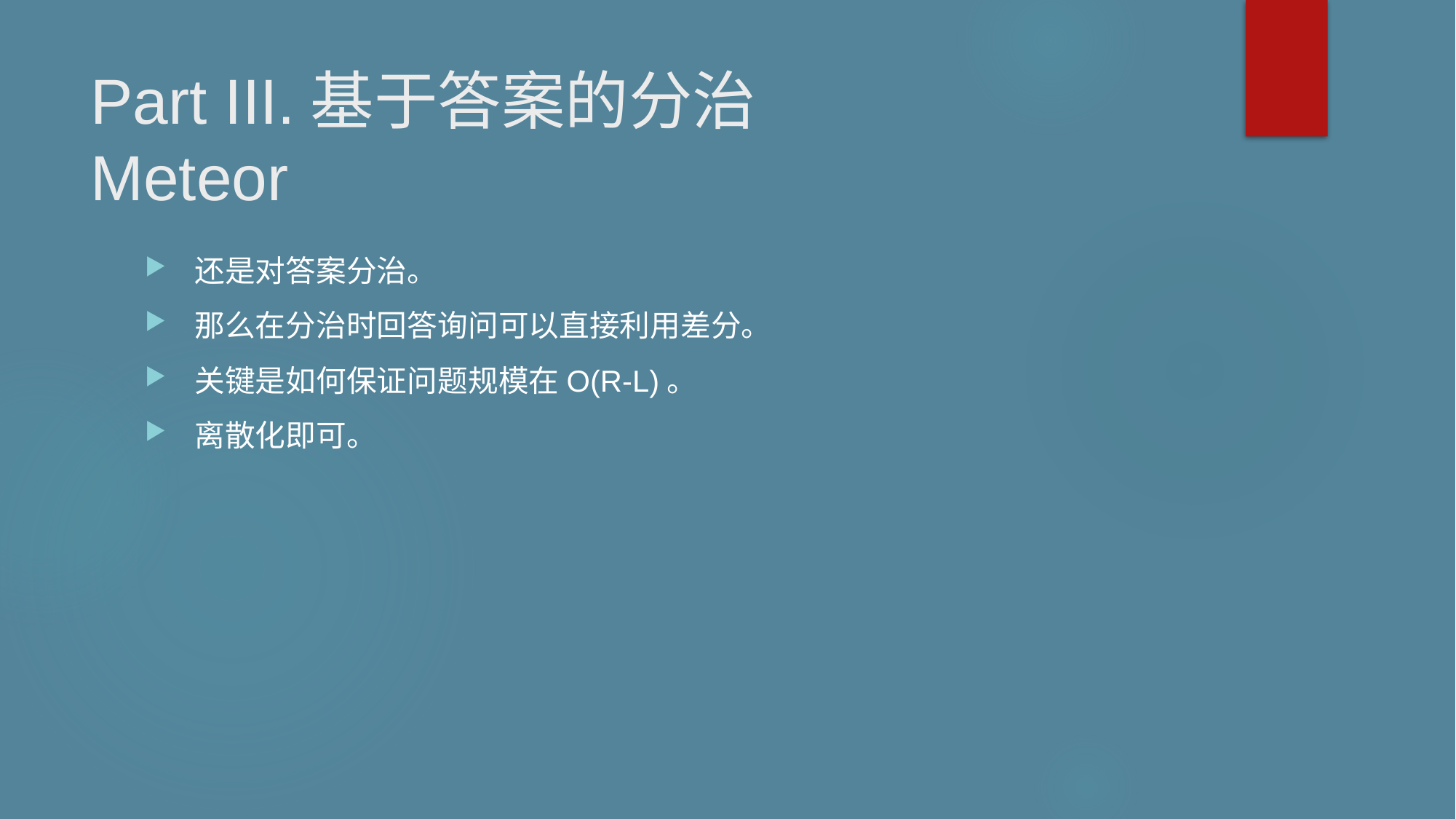

# Part III.基于答案的分治 Meteor
还是对答案分治。
那么在分治时回答询问可以直接利用差分。
关键是如何保证问题规模在O(R-L)。
离散化即可。